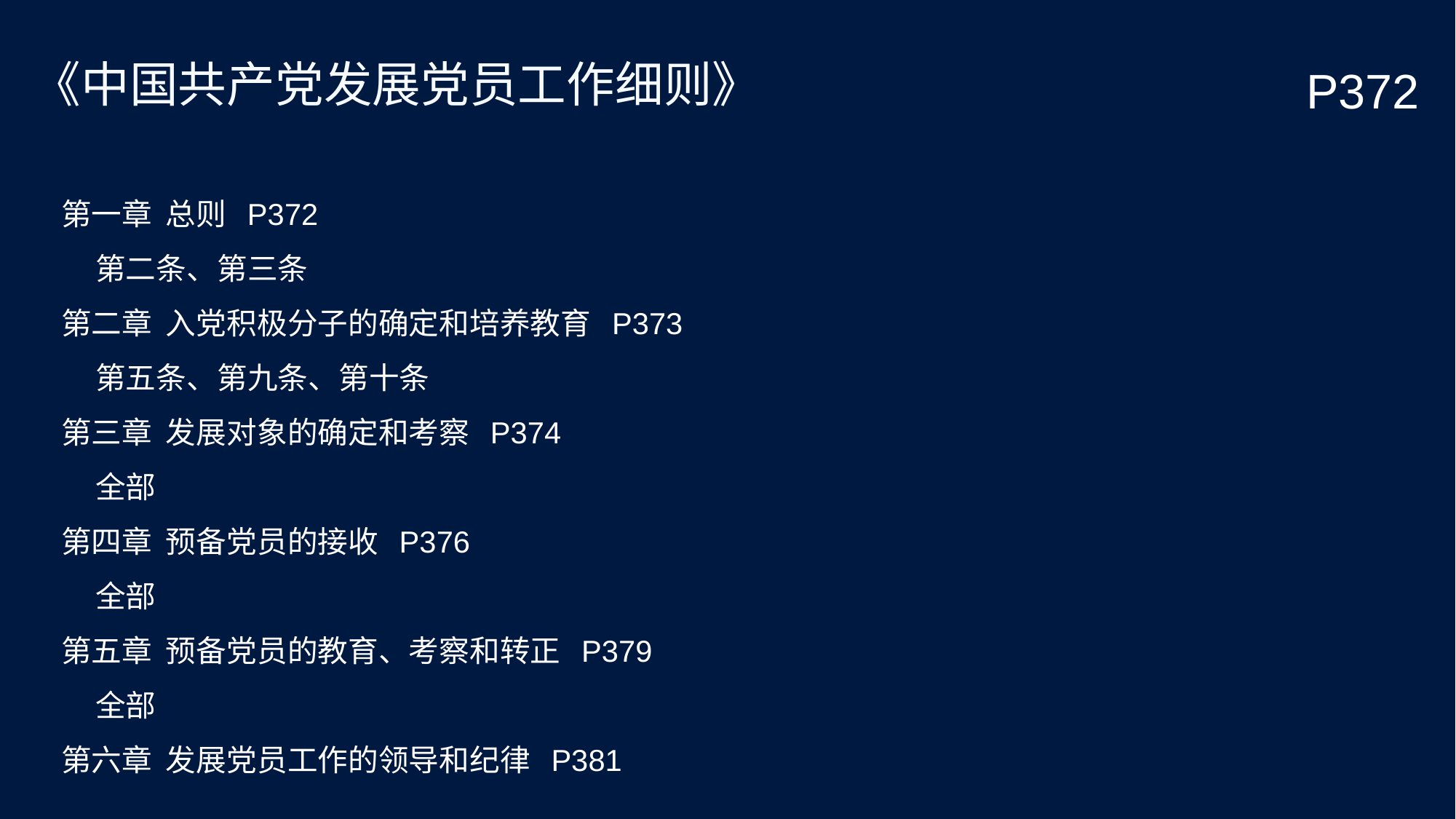

《中国共产党发展党员工作细则》
P372
第一章  总则  P372
    第二条、第三条
第二章  入党积极分子的确定和培养教育  P373
    第五条、第九条、第十条
第三章  发展对象的确定和考察  P374
    全部
第四章  预备党员的接收  P376
    全部
第五章  预备党员的教育、考察和转正  P379
    全部
第六章  发展党员工作的领导和纪律  P381